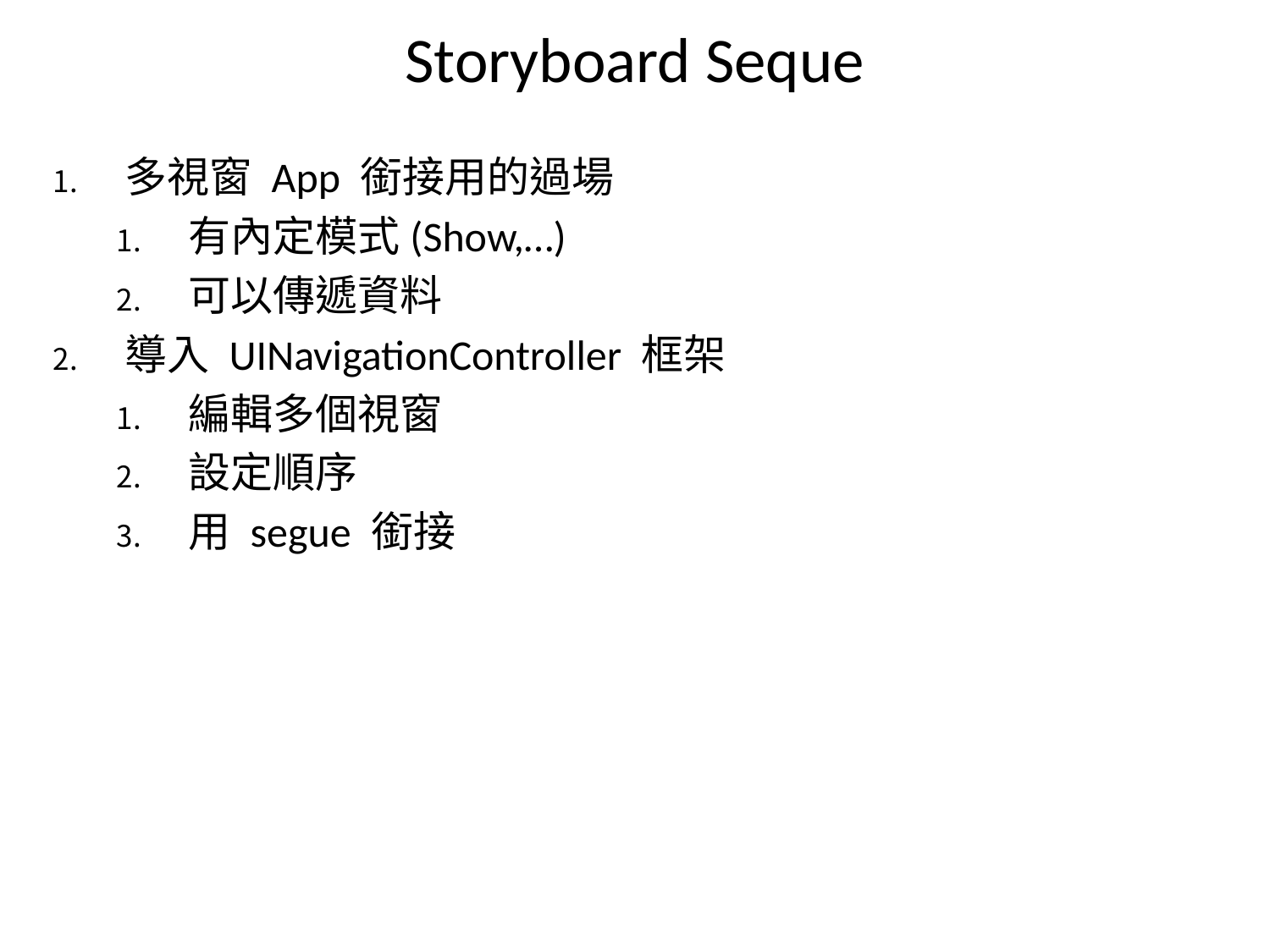

# Storyboard Seque
多視窗 App 銜接用的過場
有內定模式(Show,…)
可以傳遞資料
導入 UINavigationController 框架
編輯多個視窗
設定順序
用 segue 銜接